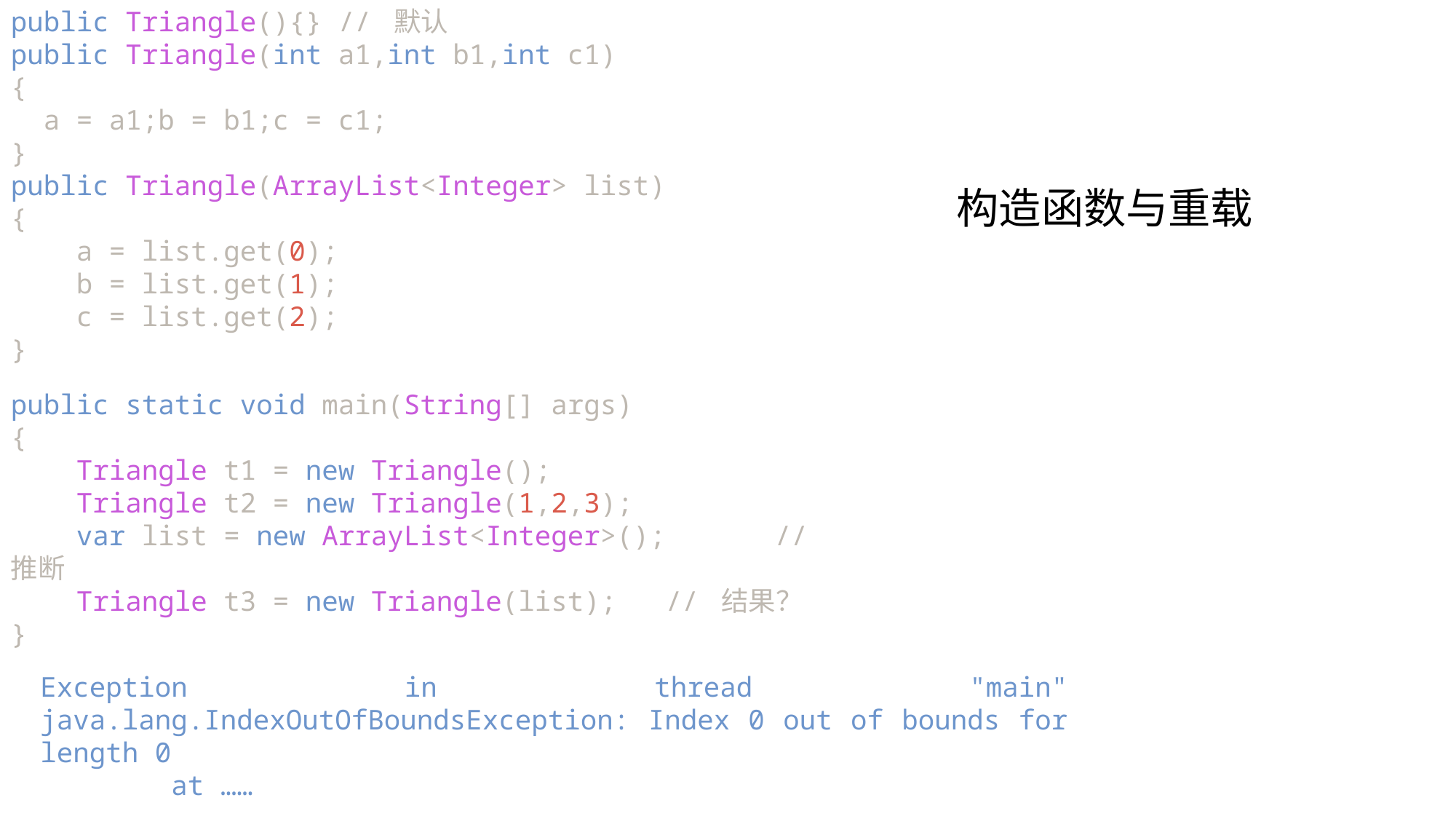

public Triangle(){}	// 默认
public Triangle(int a1,int b1,int c1)
{
  a = a1;b = b1;c = c1;
}
public Triangle(ArrayList<Integer> list)
{
    a = list.get(0);
    b = list.get(1);
    c = list.get(2);
}

构造函数与重载
public static void main(String[] args)
{
    Triangle t1 = new Triangle();
    Triangle t2 = new Triangle(1,2,3);
    var list = new ArrayList<Integer>();	// 推断
    Triangle t3 = new Triangle(list);	// 结果？
}
Exception in thread "main" java.lang.IndexOutOfBoundsException: Index 0 out of bounds for length 0
        at ……